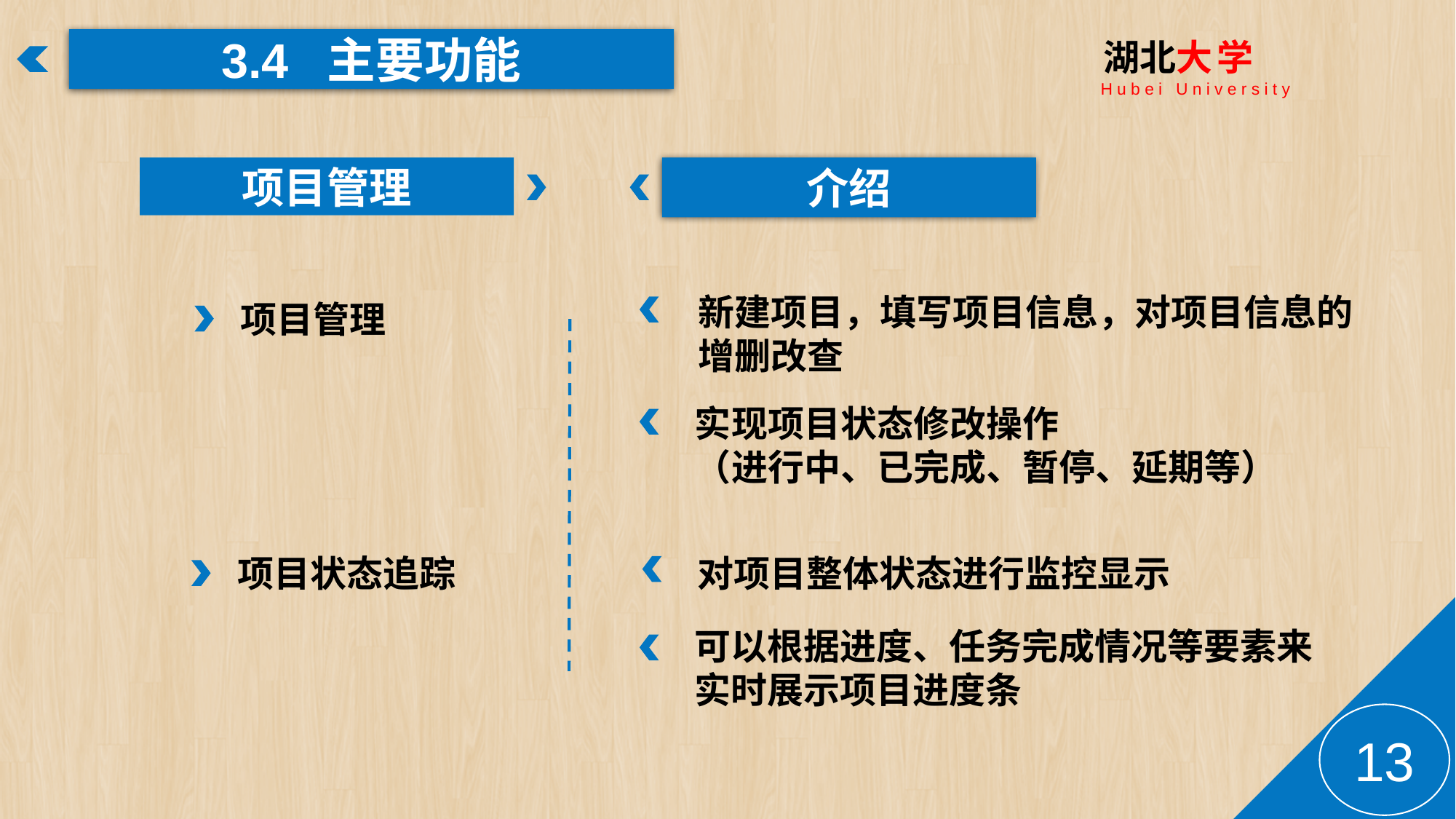

3.4  主要功能

 湖北大学
  Hubei University

项目管理
介绍

新建项目，填写项目信息，对项目信息的增删改查
项目管理

实现项目状态修改操作
（进行中、已完成、暂停、延期等）

项目状态追踪
对项目整体状态进行监控显示

可以根据进度、任务完成情况等要素来
实时展示项目进度条

13